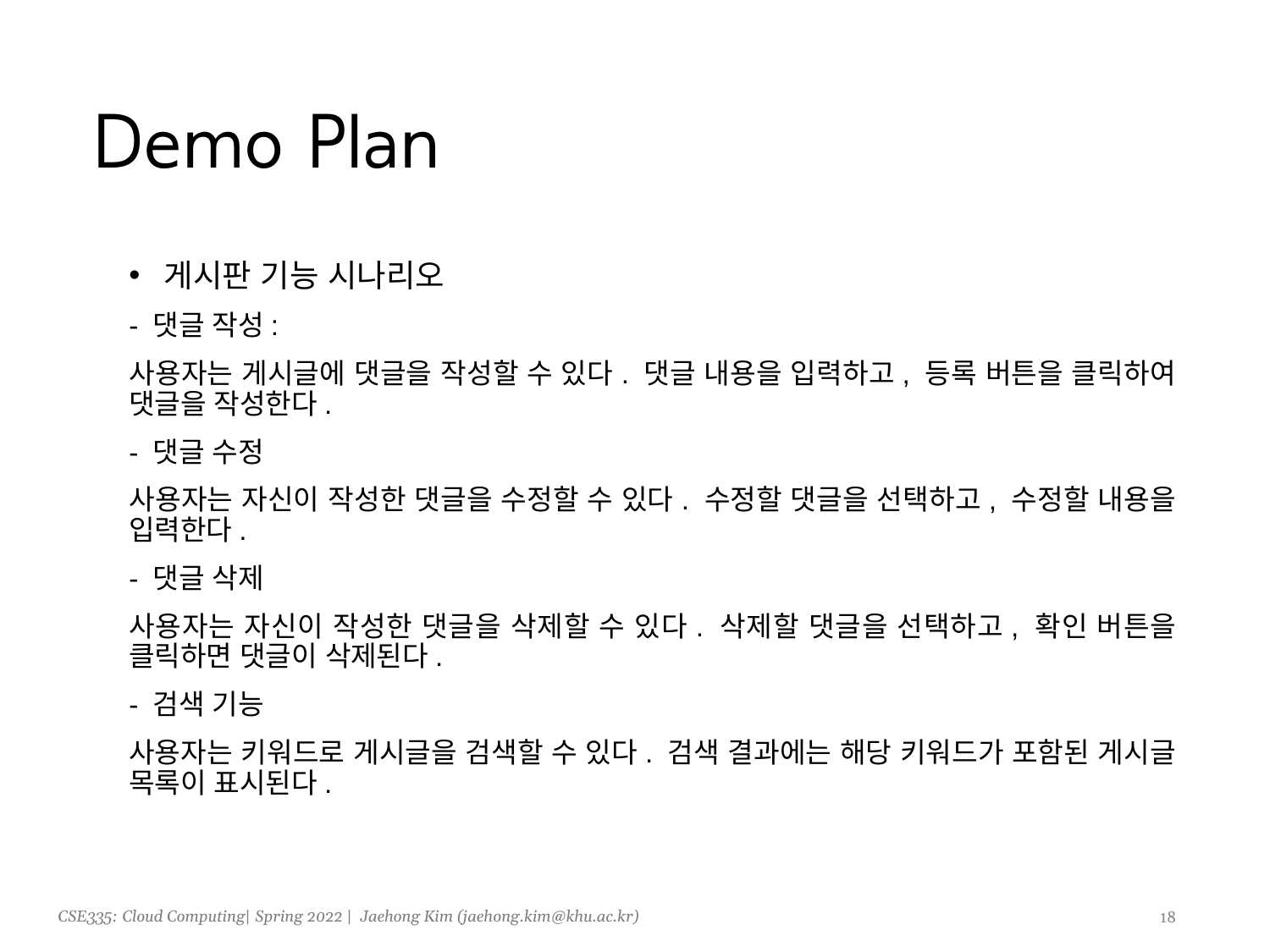

# Demo Plan
게시판 기능 시나리오
- 댓글 작성:
사용자는 게시글에 댓글을 작성할 수 있다. 댓글 내용을 입력하고, 등록 버튼을 클릭하여 댓글을 작성한다.
- 댓글 수정
사용자는 자신이 작성한 댓글을 수정할 수 있다. 수정할 댓글을 선택하고, 수정할 내용을 입력한다.
- 댓글 삭제
사용자는 자신이 작성한 댓글을 삭제할 수 있다. 삭제할 댓글을 선택하고, 확인 버튼을 클릭하면 댓글이 삭제된다.
- 검색 기능
사용자는 키워드로 게시글을 검색할 수 있다. 검색 결과에는 해당 키워드가 포함된 게시글 목록이 표시된다.
18